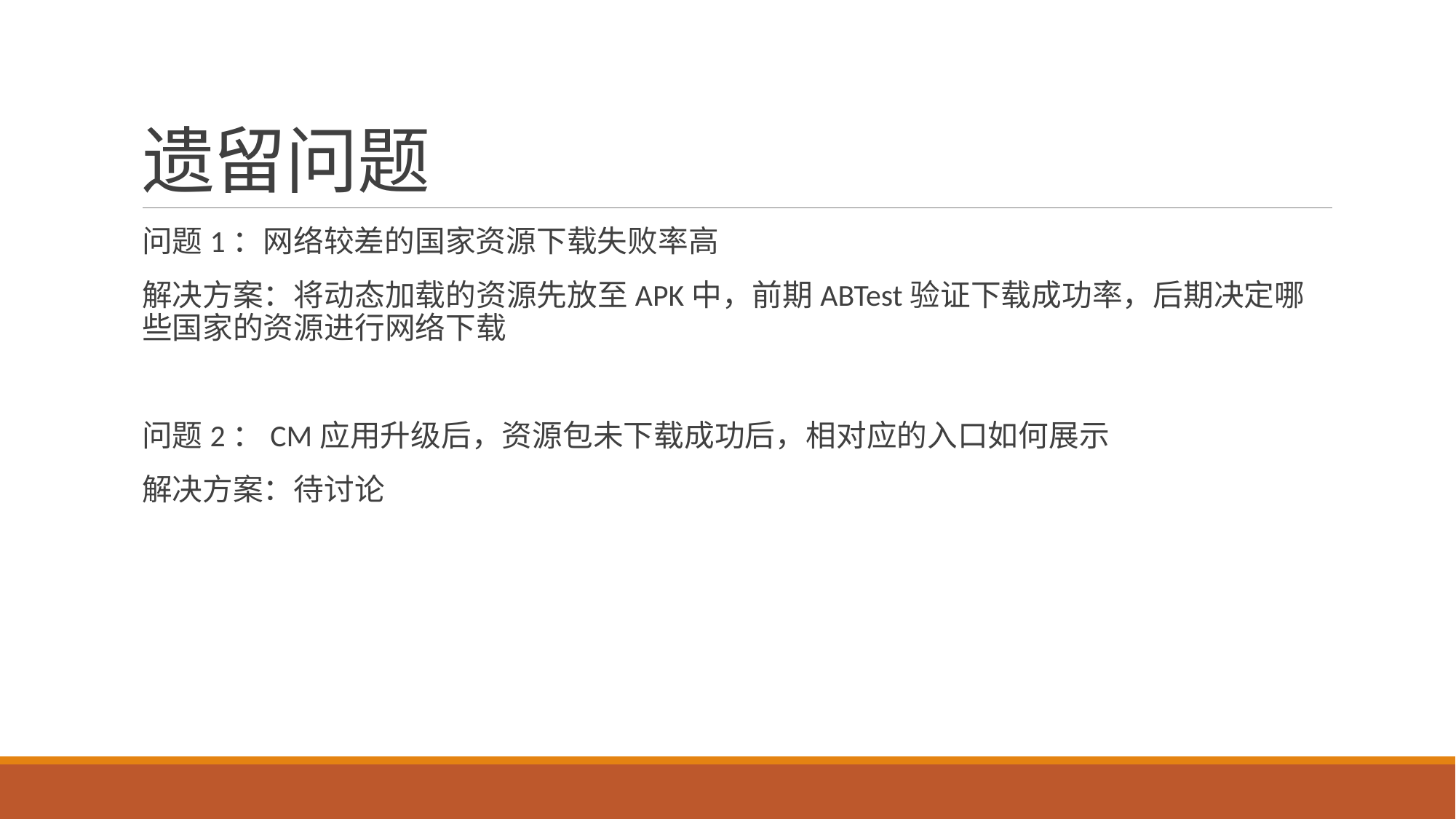

# 遗留问题
问题1：网络较差的国家资源下载失败率高
解决方案：将动态加载的资源先放至APK中，前期ABTest验证下载成功率，后期决定哪些国家的资源进行网络下载

问题2：CM应用升级后，资源包未下载成功后，相对应的入口如何展示
解决方案：待讨论